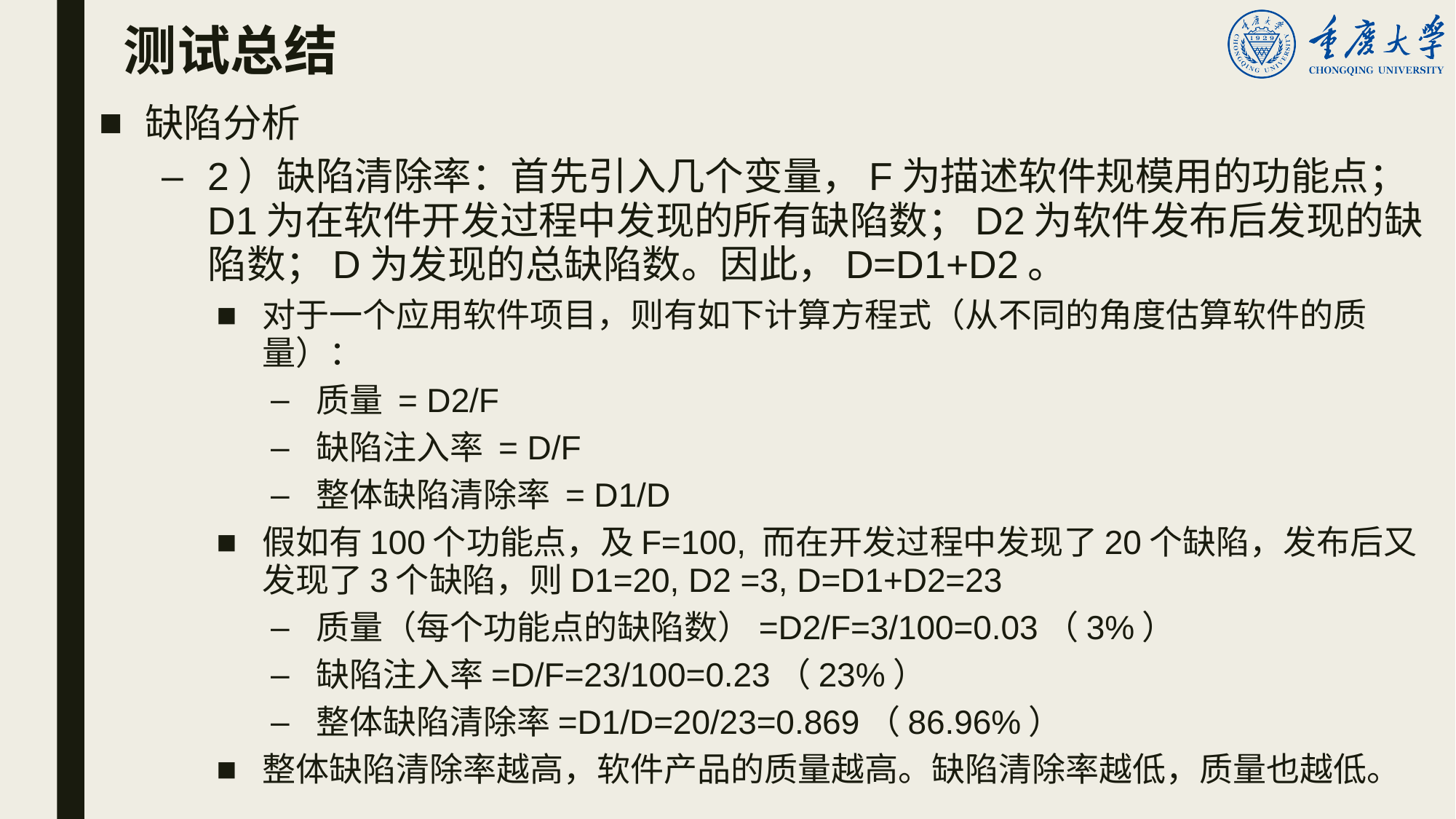

# 测试总结
缺陷分析
2）缺陷清除率：首先引入几个变量，F为描述软件规模用的功能点；D1为在软件开发过程中发现的所有缺陷数；D2为软件发布后发现的缺陷数；D为发现的总缺陷数。因此，D=D1+D2。
对于一个应用软件项目，则有如下计算方程式（从不同的角度估算软件的质量）：
质量 = D2/F
缺陷注入率 = D/F
整体缺陷清除率 = D1/D
假如有100个功能点，及F=100, 而在开发过程中发现了20个缺陷，发布后又发现了3个缺陷，则D1=20, D2 =3, D=D1+D2=23
质量（每个功能点的缺陷数）=D2/F=3/100=0.03（3%）
缺陷注入率=D/F=23/100=0.23（23%）
整体缺陷清除率=D1/D=20/23=0.869（86.96%）
整体缺陷清除率越高，软件产品的质量越高。缺陷清除率越低，质量也越低。